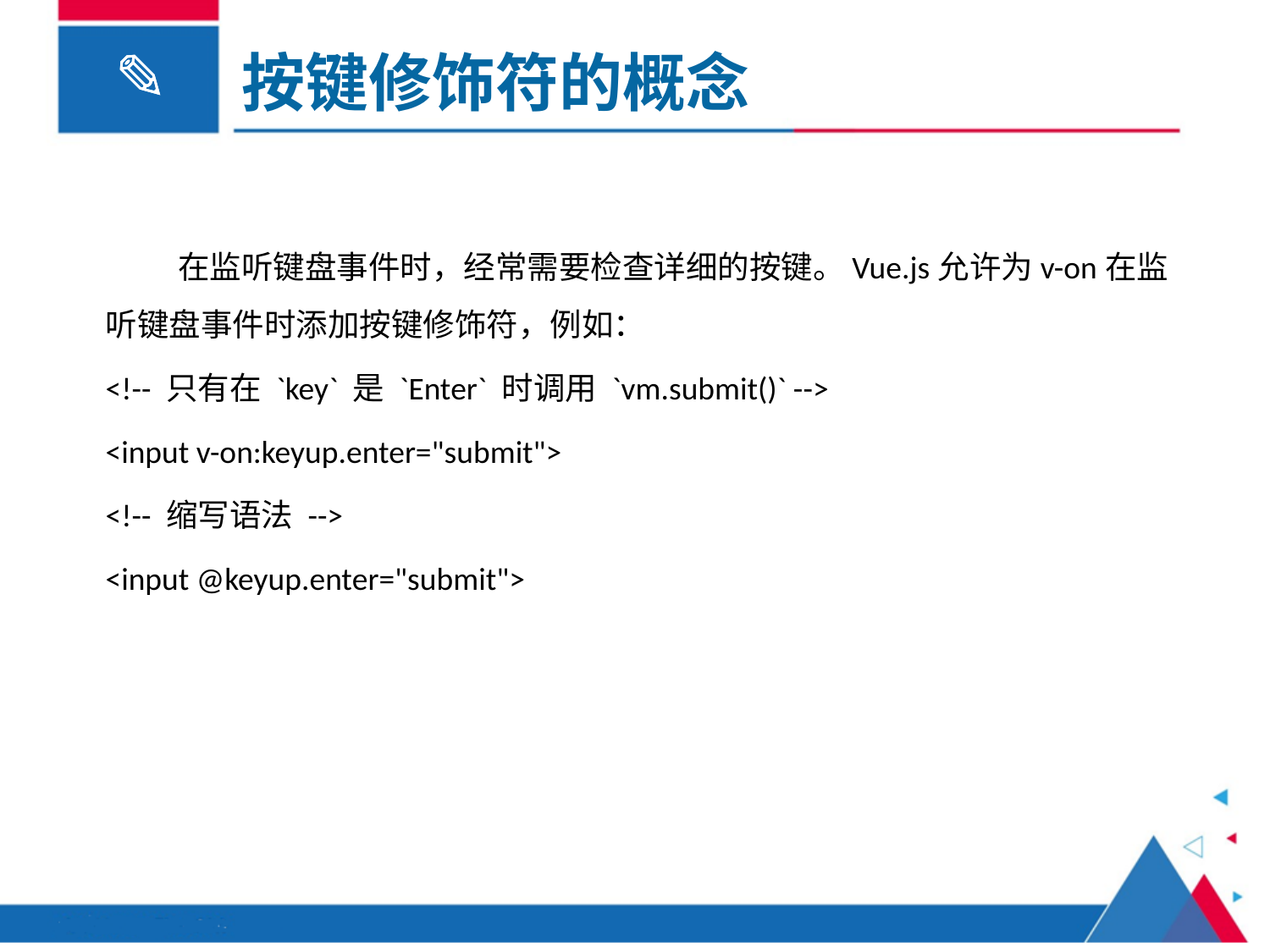

按键修饰符的概念
         在监听键盘事件时，经常需要检查详细的按键。Vue.js允许为v-on在监听键盘事件时添加按键修饰符，例如：
<!-- 只有在 `key` 是 `Enter` 时调用 `vm.submit()` -->
<input v-on:keyup.enter="submit">
<!-- 缩写语法 -->
<input @keyup.enter="submit">